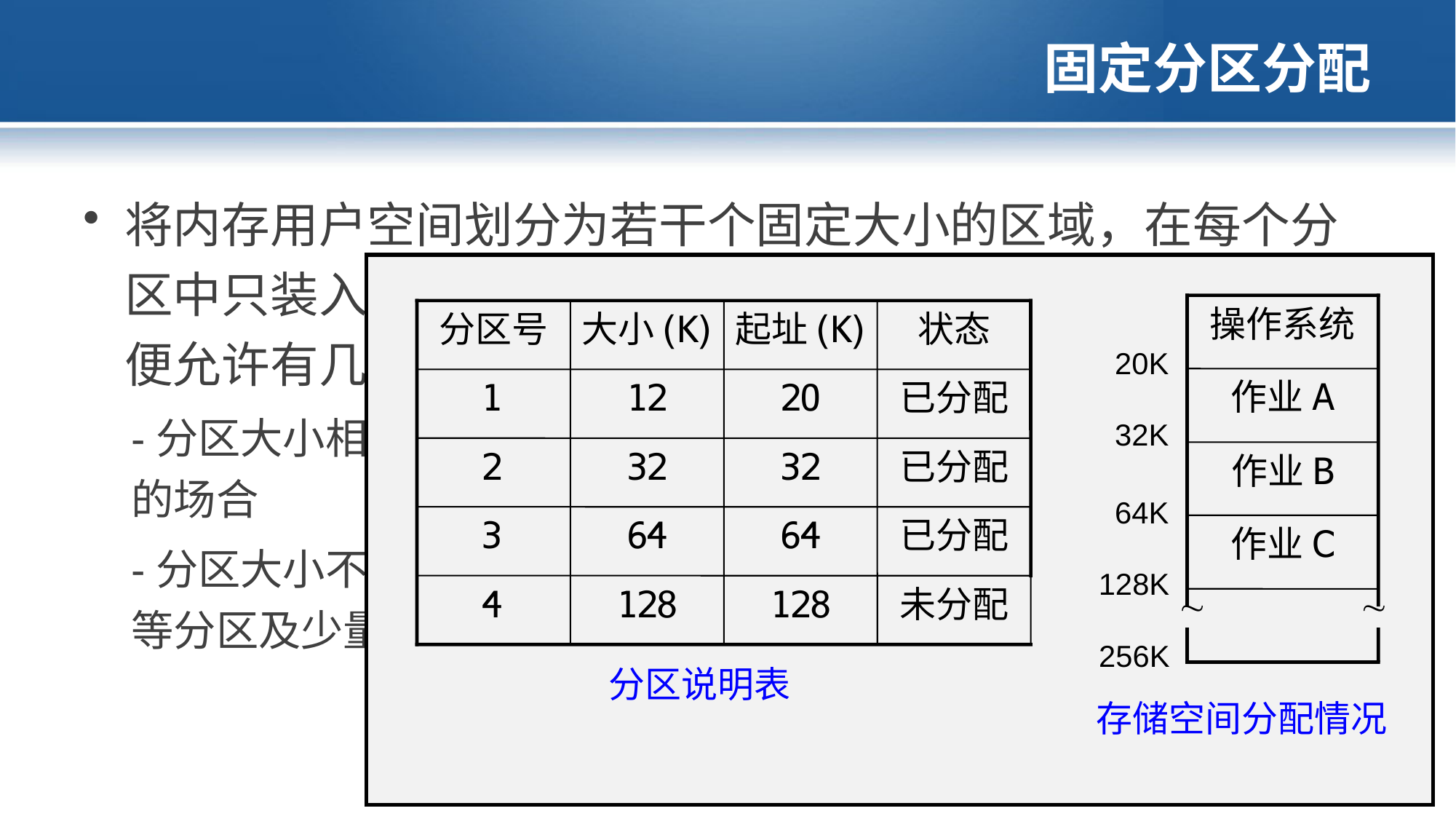

# 固定分区分配
将内存用户空间划分为若干个固定大小的区域，在每个分区中只装入一道作业，这样把用户空间划分为几个分区，便允许有几道作业并发执行。
-分区大小相等：缺乏灵活性，用于一台计算机控制多个相同对象的场合
-分区大小不等：把内存区划分成含有多个较小的分区、适量的中等分区及少量的大分区，可根据程序的大小为之分配适当的分区。

操作系统

20K
作业A

32K
作业B

64K
作业C

128K
 ∼               ∼

256K

存储空间分配情况
分区号

大小(K)

起址(K)

状态

1

12
20
已分配
2

32
32
已分配
3

64
64
已分配
4

128
128
未分配

分区说明表